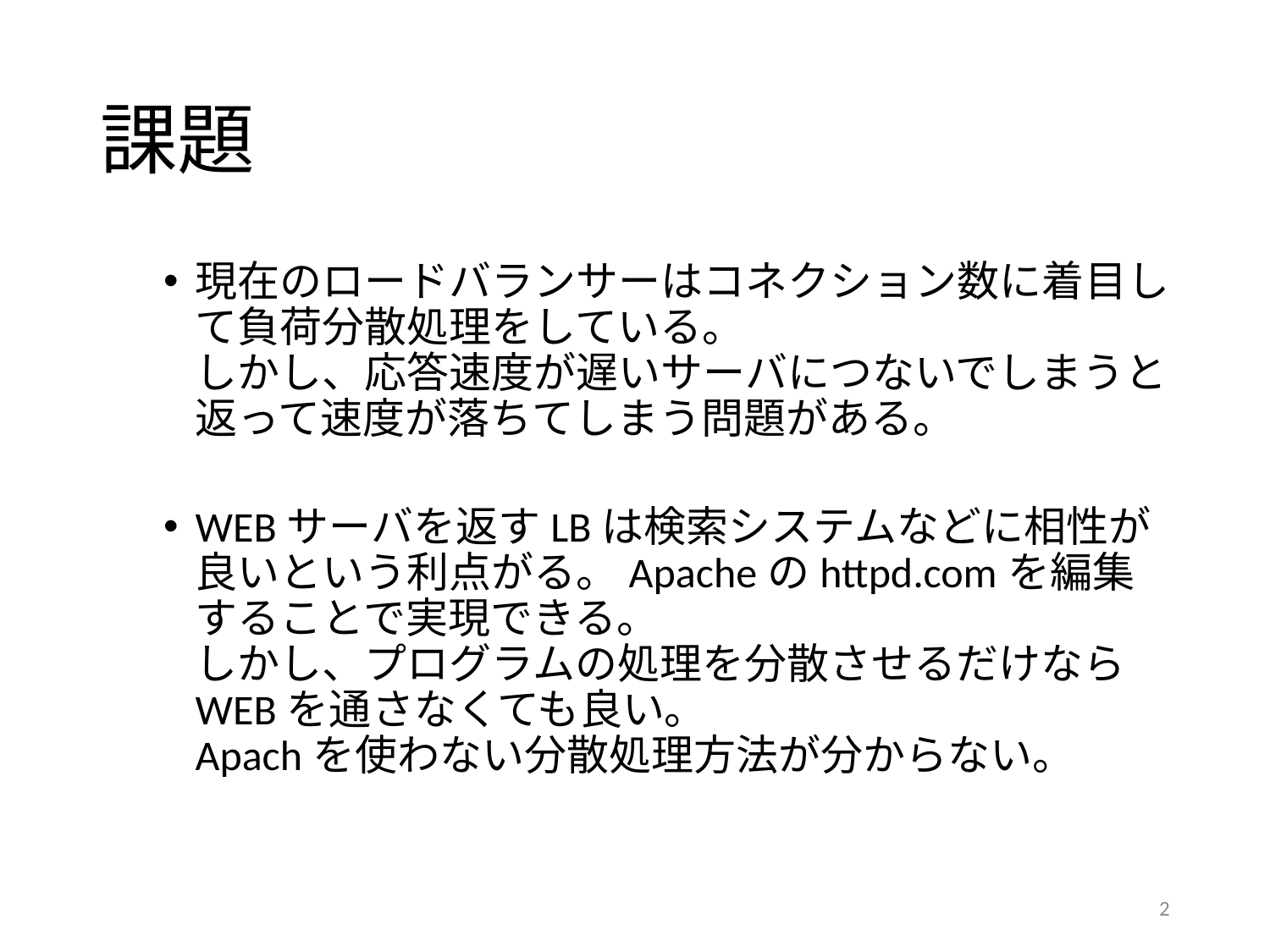

# 課題
現在のロードバランサーはコネクション数に着目して負荷分散処理をしている。
しかし、応答速度が遅いサーバにつないでしまうと返って速度が落ちてしまう問題がある。

WEBサーバを返すLBは検索システムなどに相性が良いという利点がる。Apacheのhttpd.comを編集することで実現できる。
しかし、プログラムの処理を分散させるだけならWEBを通さなくても良い。
Apachを使わない分散処理方法が分からない。

2